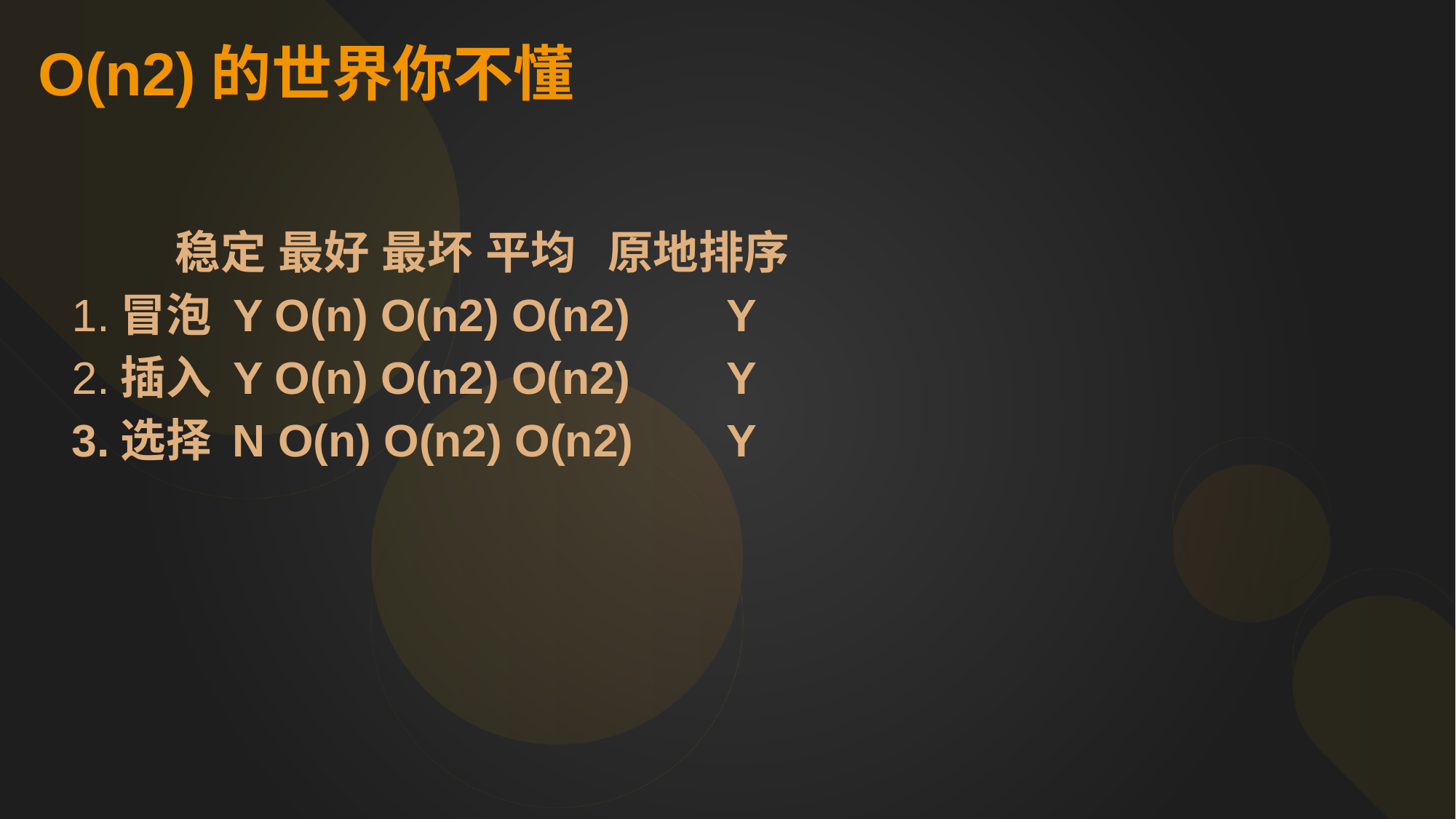

# O(n2)的世界你不懂

       稳定 最好 最坏 平均   原地排序
1.冒泡 Y O(n) O(n2) O(n2)	Y
2.插入 Y O(n) O(n2) O(n2) 	Y
3.选择 N O(n) O(n2) O(n2)	Y